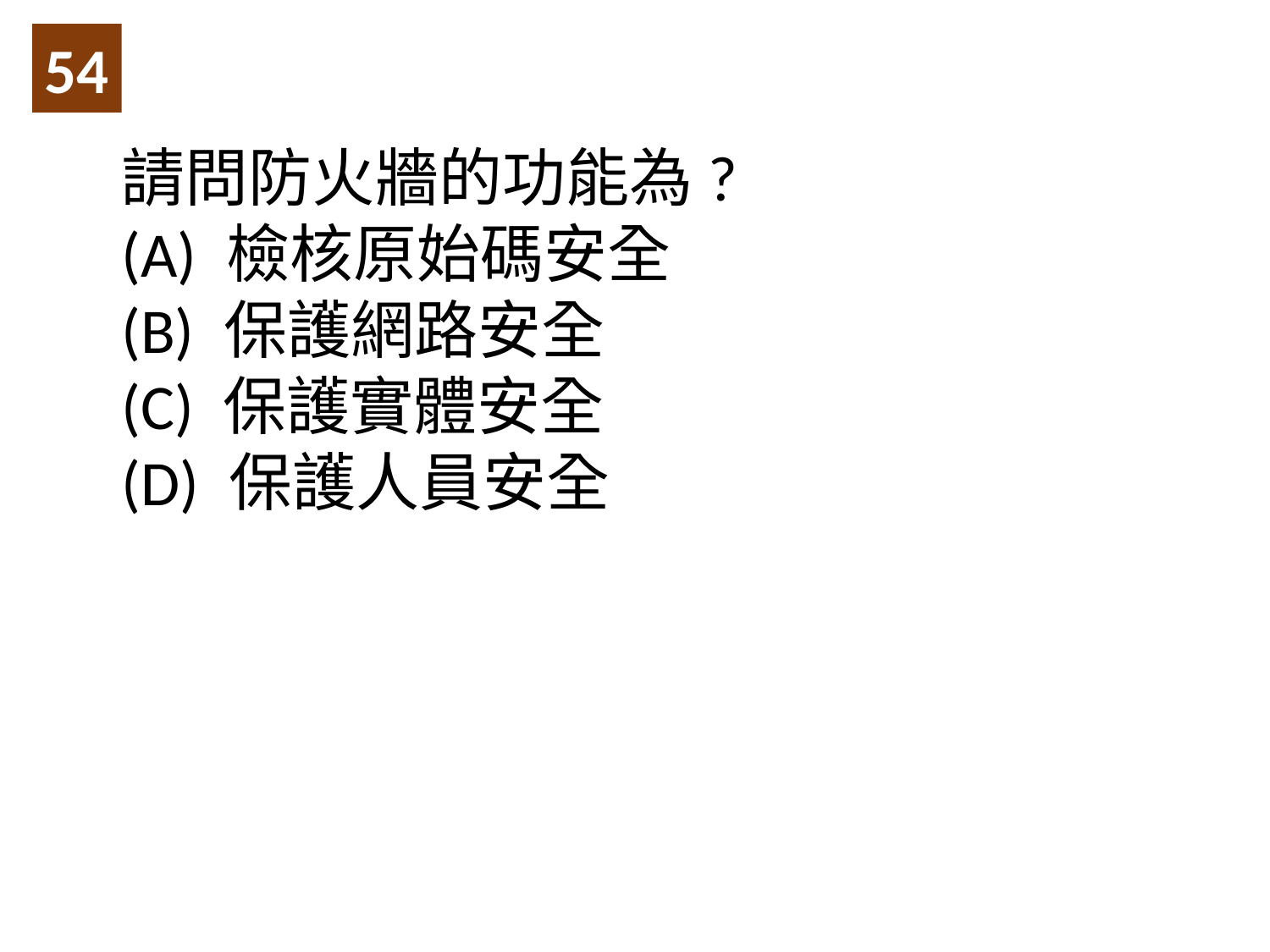

54
請問防火牆的功能為?
(A) 檢核原始碼安全
(B) 保護網路安全
(C) 保護實體安全
(D) 保護人員安全